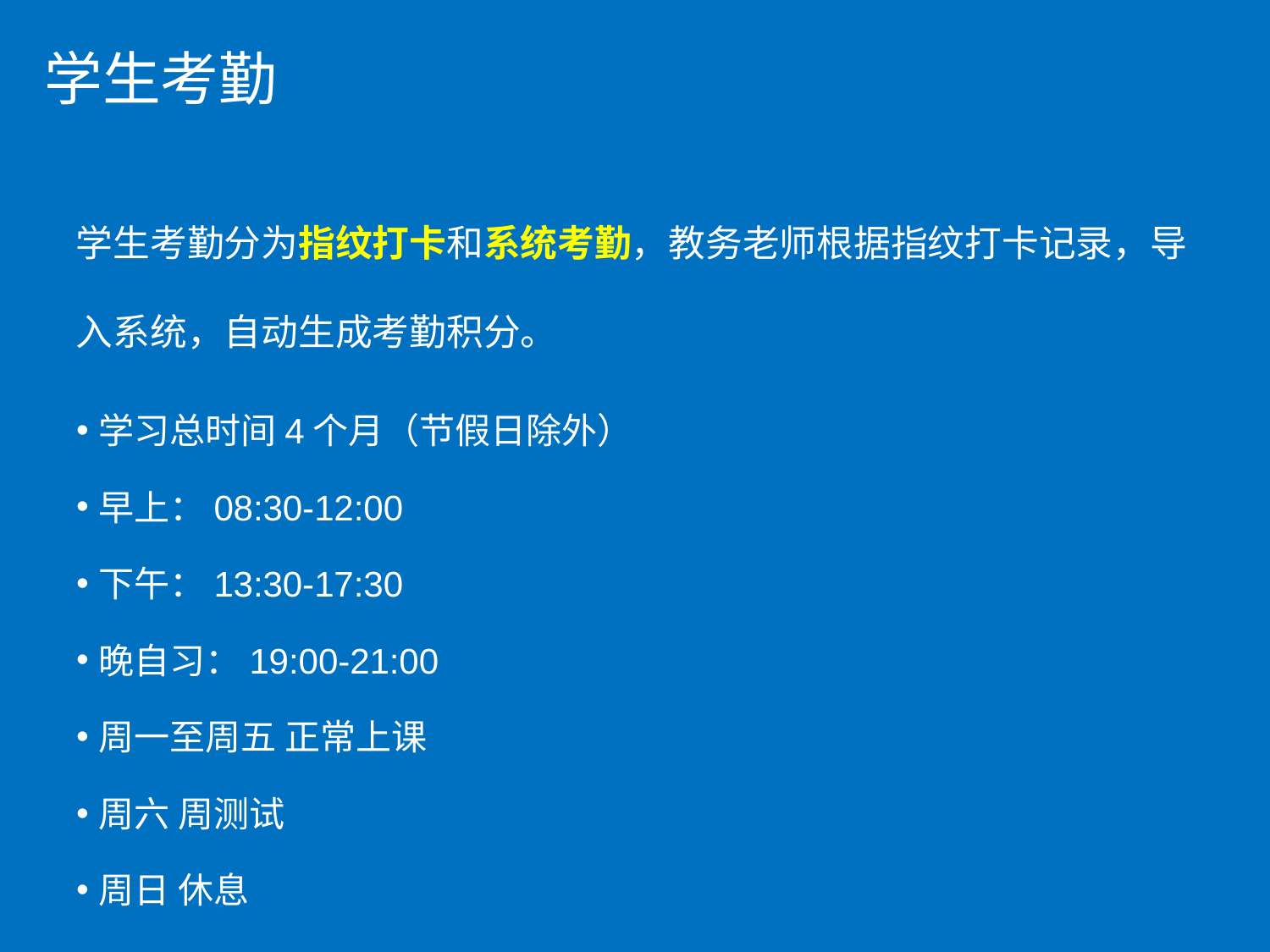

# 学生考勤
学生考勤分为指纹打卡和系统考勤，教务老师根据指纹打卡记录，导入系统，自动生成考勤积分。
学习总时间4个月（节假日除外）
早上：08:30-12:00
下午：13:30-17:30
晚自习：19:00-21:00
周一至周五 正常上课
周六 周测试
周日 休息